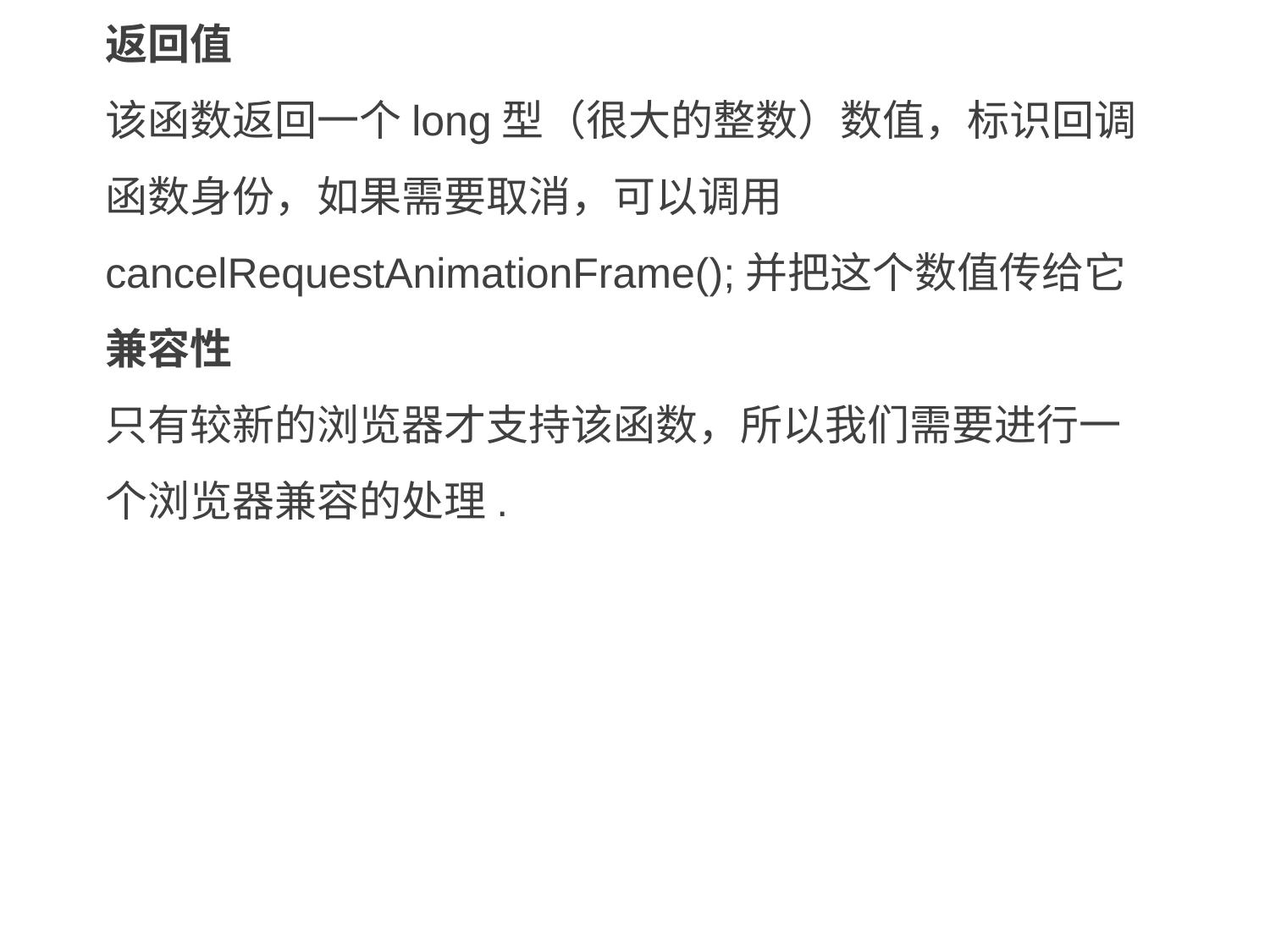

返回值
该函数返回一个long型（很大的整数）数值，标识回调函数身份，如果需要取消，可以调用cancelRequestAnimationFrame();并把这个数值传给它
兼容性
只有较新的浏览器才支持该函数，所以我们需要进行一个浏览器兼容的处理.